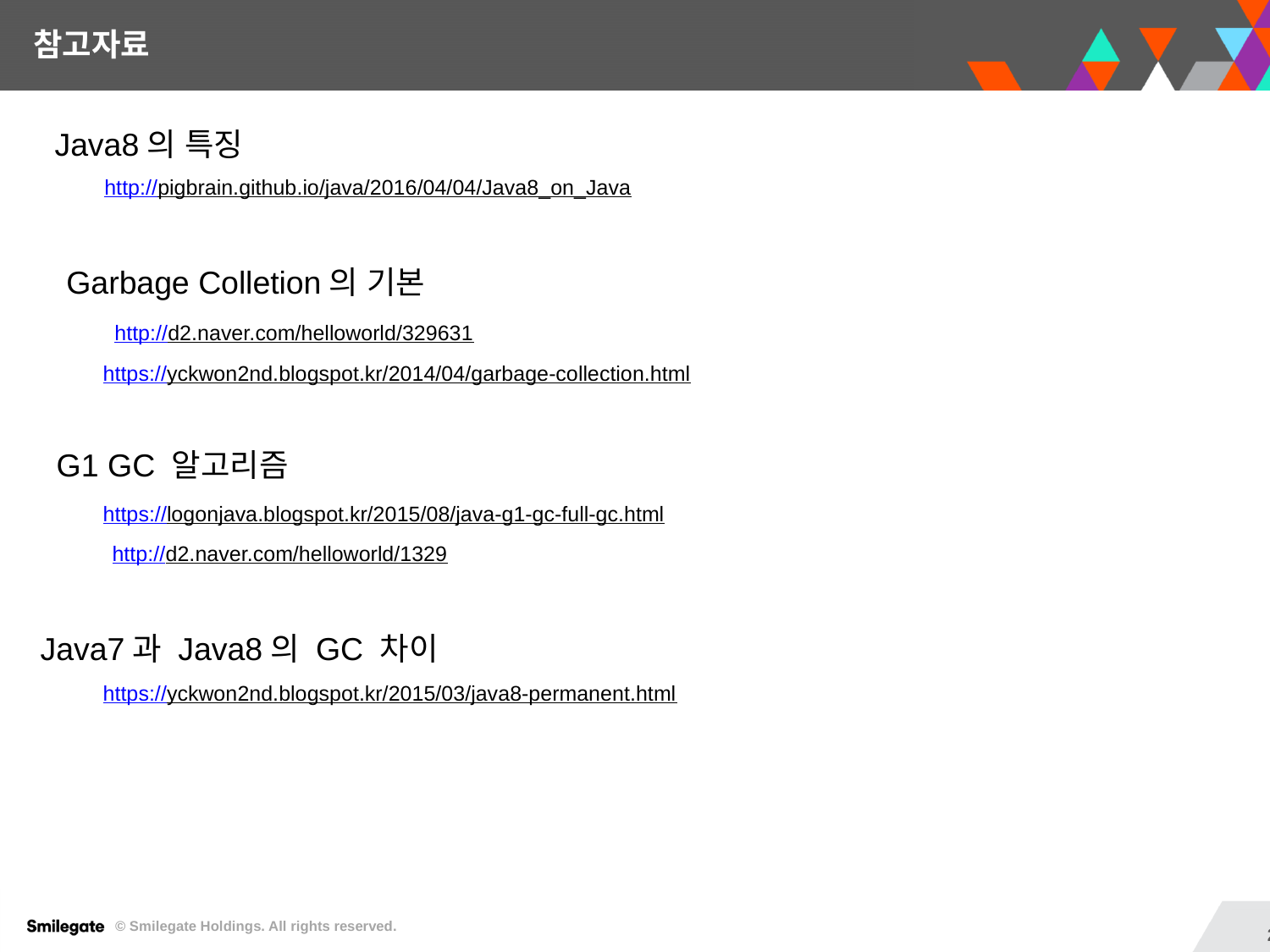

참고자료
Java8의 특징
http://pigbrain.github.io/java/2016/04/04/Java8_on_Java
Garbage Colletion의 기본
http://d2.naver.com/helloworld/329631
https://yckwon2nd.blogspot.kr/2014/04/garbage-collection.html
G1 GC 알고리즘
https://logonjava.blogspot.kr/2015/08/java-g1-gc-full-gc.html
http://d2.naver.com/helloworld/1329
Java7과 Java8의 GC 차이
https://yckwon2nd.blogspot.kr/2015/03/java8-permanent.html